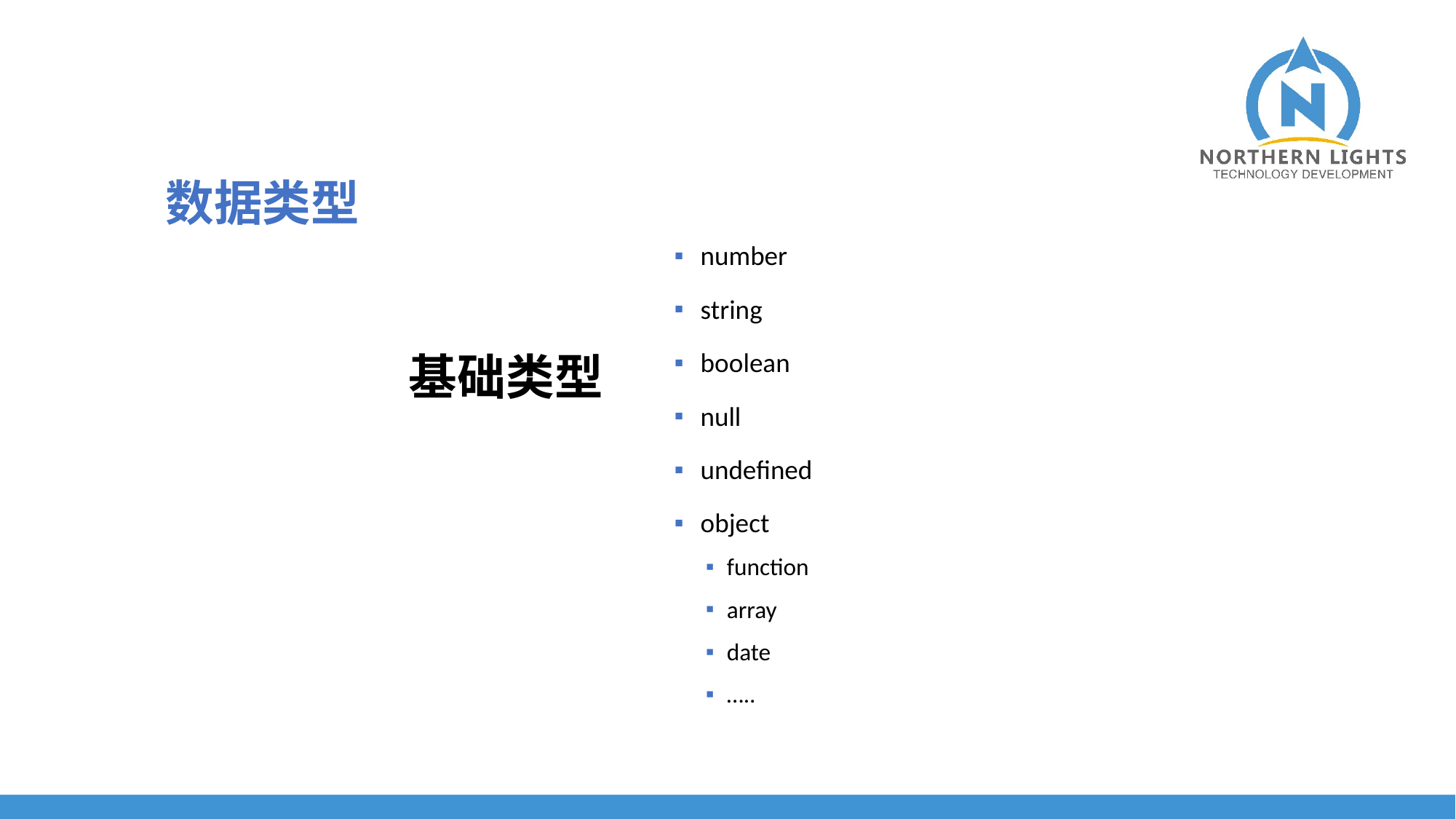

数据类型
number
string
boolean
null
undefined
object
function
array
date
…..
基础类型